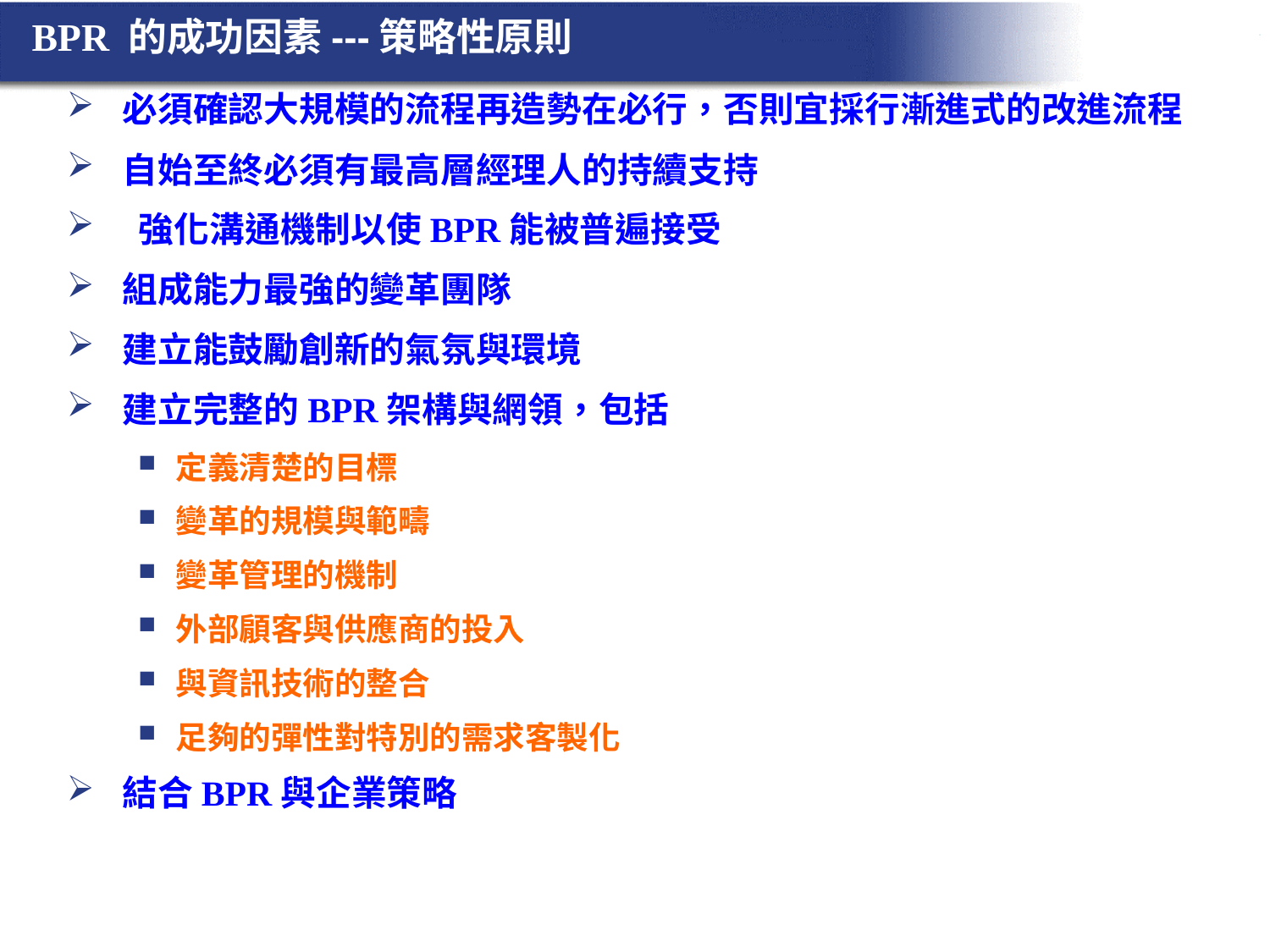

# BPR 的成功因素---策略性原則
必須確認大規模的流程再造勢在必行，否則宜採行漸進式的改進流程
自始至終必須有最高層經理人的持續支持
 強化溝通機制以使BPR能被普遍接受
組成能力最強的變革團隊
建立能鼓勵創新的氣氛與環境
建立完整的BPR架構與網領，包括
定義清楚的目標
變革的規模與範疇
變革管理的機制
外部顅客與供應商的投入
與資訊技術的整合
足夠的彈性對特別的需求客製化
結合BPR與企業策略